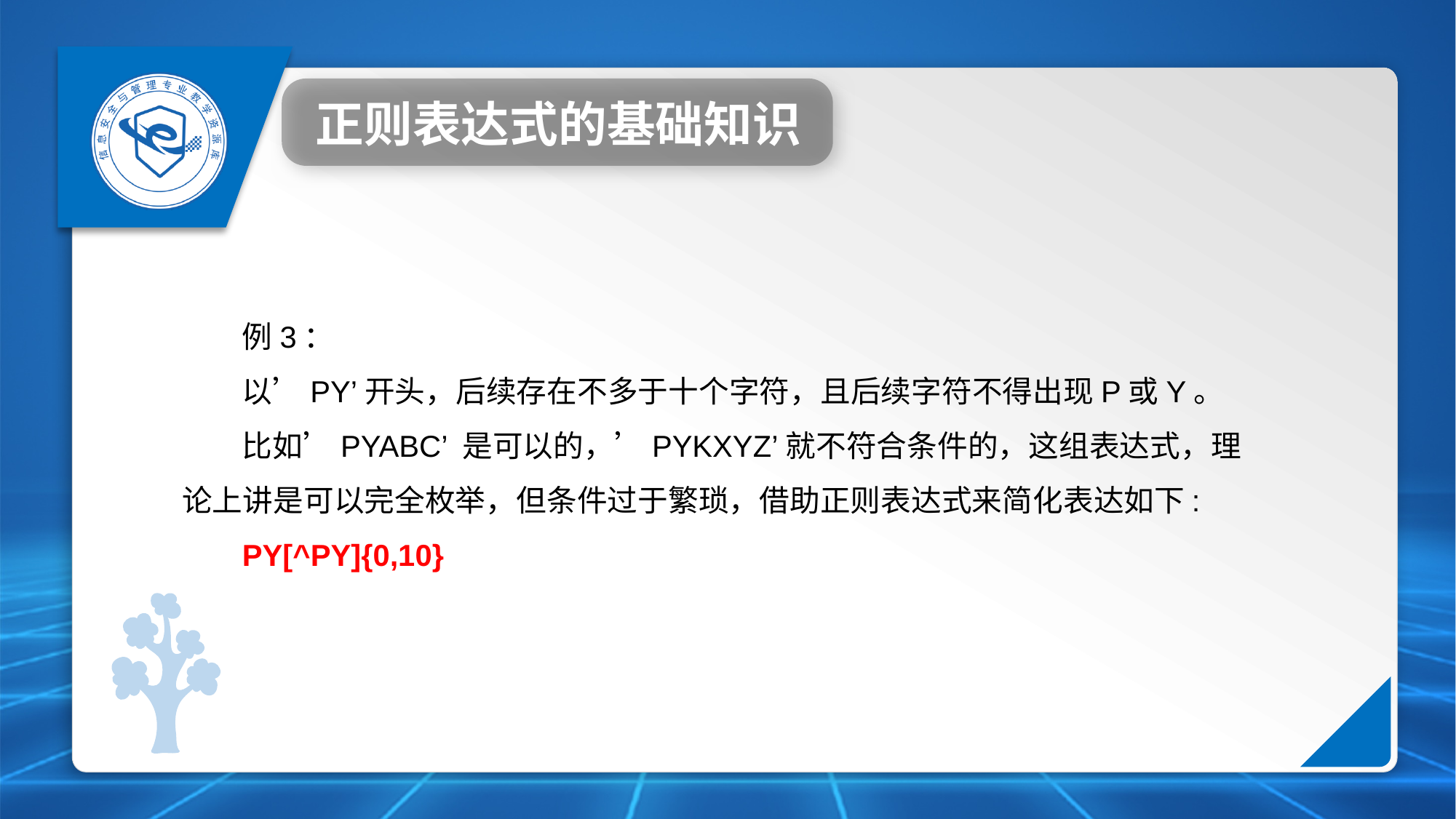

正则表达式的基础知识
例3：
以’PY’开头，后续存在不多于十个字符，且后续字符不得出现P或Y。
比如’PYABC’ 是可以的，’PYKXYZ’就不符合条件的，这组表达式，理论上讲是可以完全枚举，但条件过于繁琐，借助正则表达式来简化表达如下:
PY[^PY]{0,10}